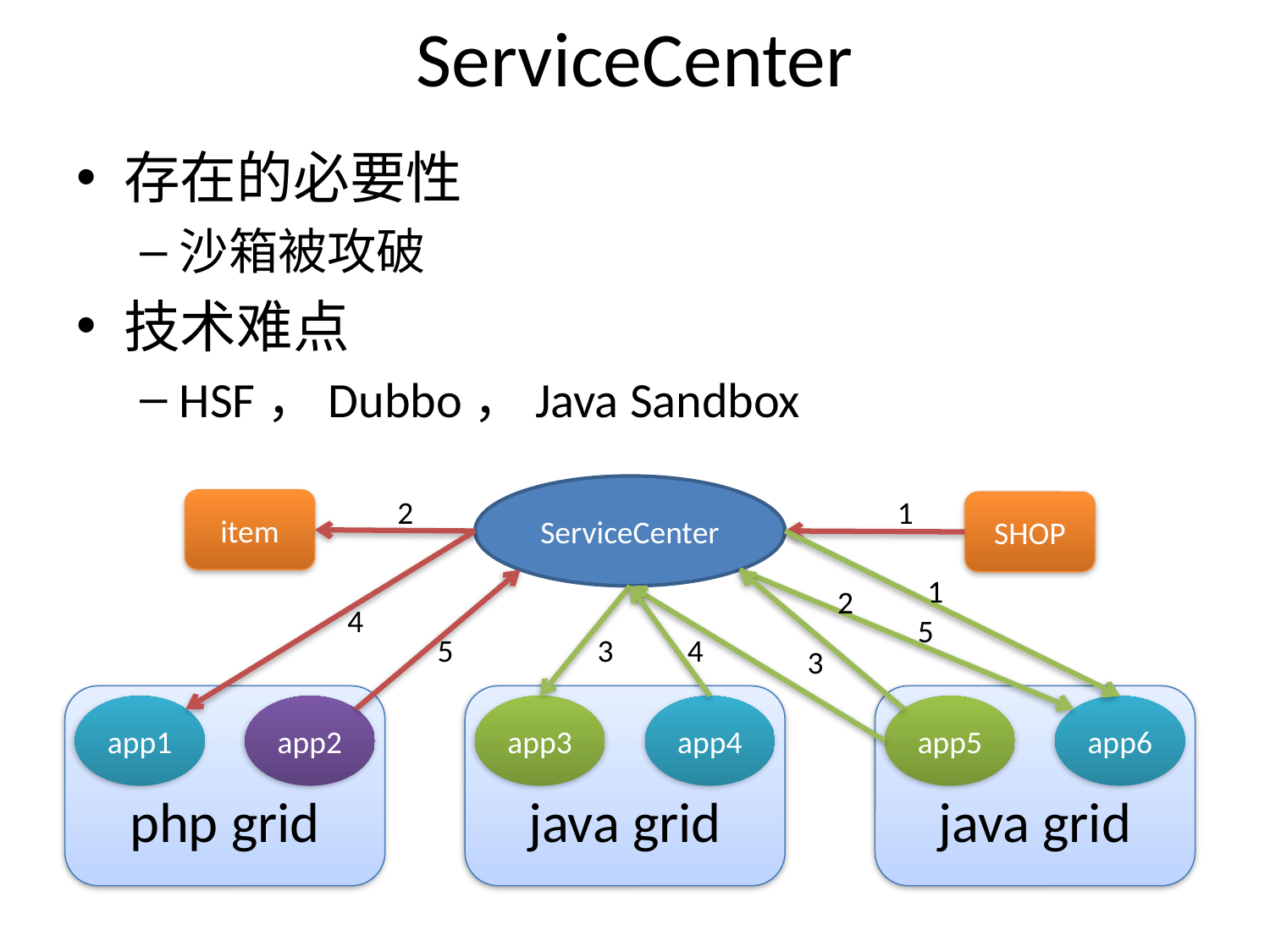

# ServiceCenter
存在的必要性
沙箱被攻破
技术难点
HSF，Dubbo，Java Sandbox
ServiceCenter
2
1
item
SHOP
1
2
4
5
5
3
4
3

php grid

java grid

java grid
app1
app2
app3
app4
app5
app6